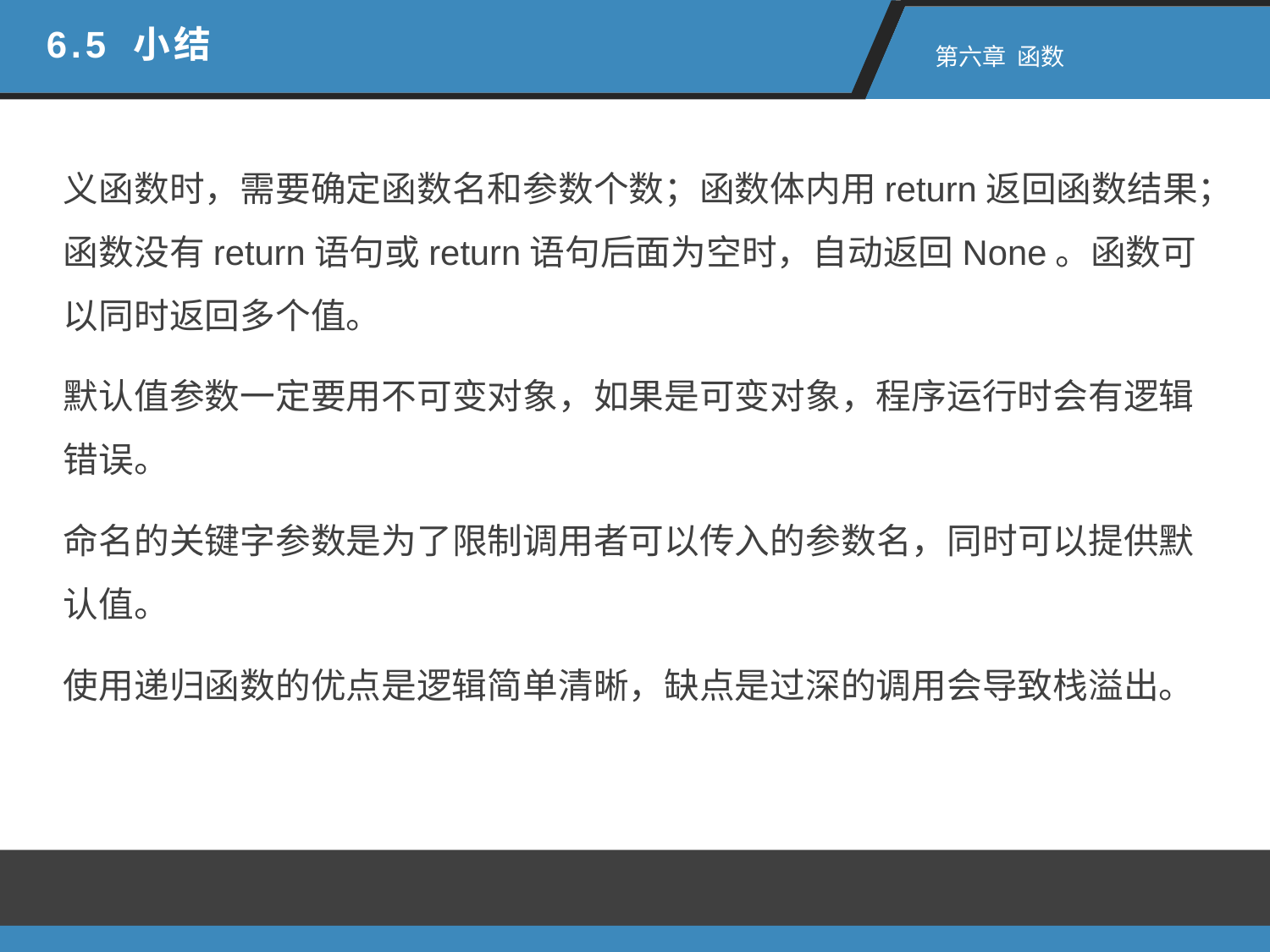

6.5 小结
  第六章  函数
义函数时，需要确定函数名和参数个数；函数体内用return返回函数结果；函数没有return语句或return语句后面为空时，自动返回None。函数可以同时返回多个值。
默认值参数一定要用不可变对象，如果是可变对象，程序运行时会有逻辑错误。
命名的关键字参数是为了限制调用者可以传入的参数名，同时可以提供默认值。
使用递归函数的优点是逻辑简单清晰，缺点是过深的调用会导致栈溢出。